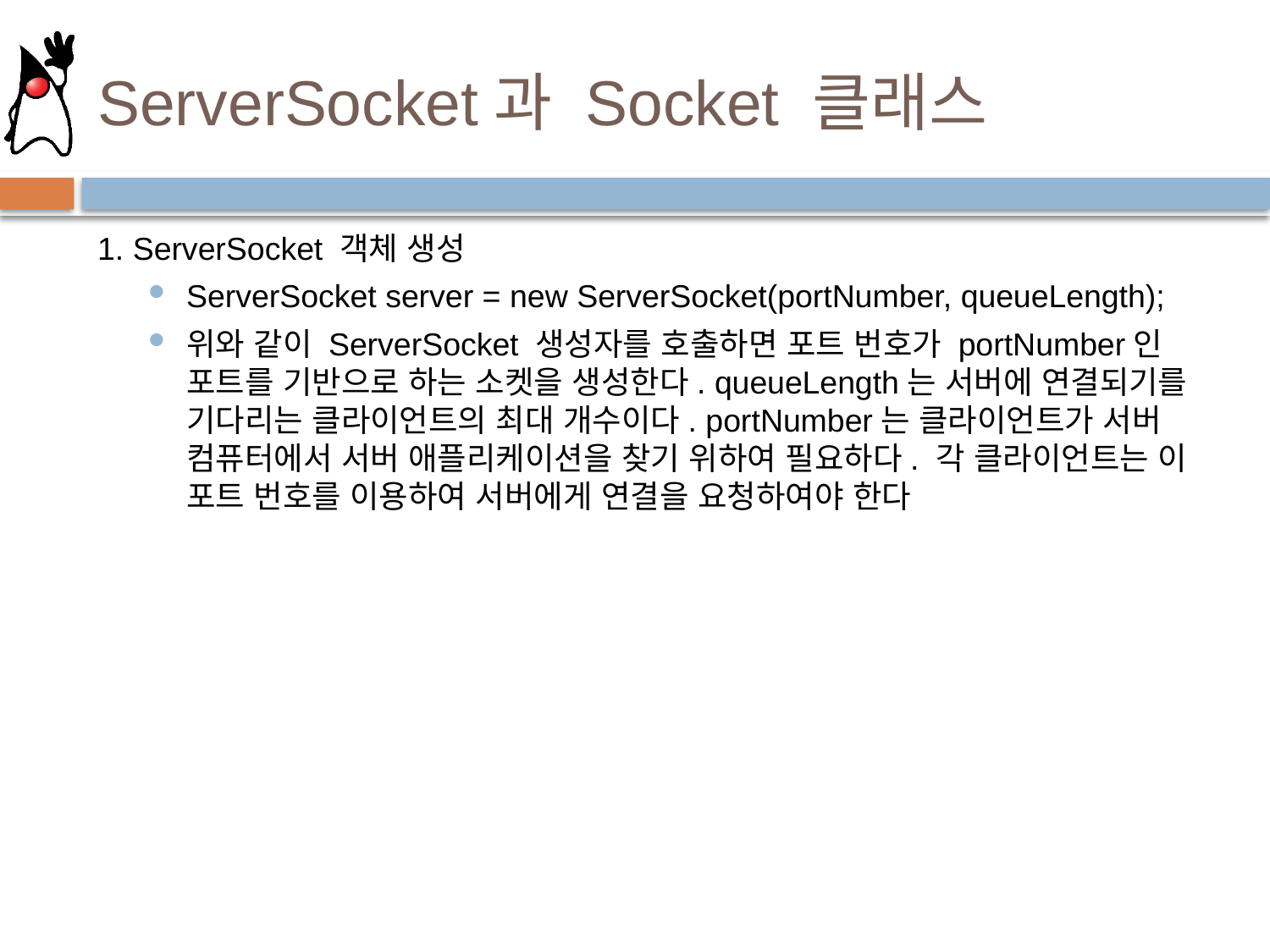

# ServerSocket과 Socket 클래스
1. ServerSocket 객체 생성
ServerSocket server = new ServerSocket(portNumber, queueLength);
위와 같이 ServerSocket 생성자를 호출하면 포트 번호가 portNumber인 포트를 기반으로 하는 소켓을 생성한다. queueLength는 서버에 연결되기를 기다리는 클라이언트의 최대 개수이다. portNumber는 클라이언트가 서버 컴퓨터에서 서버 애플리케이션을 찾기 위하여 필요하다. 각 클라이언트는 이 포트 번호를 이용하여 서버에게 연결을 요청하여야 한다